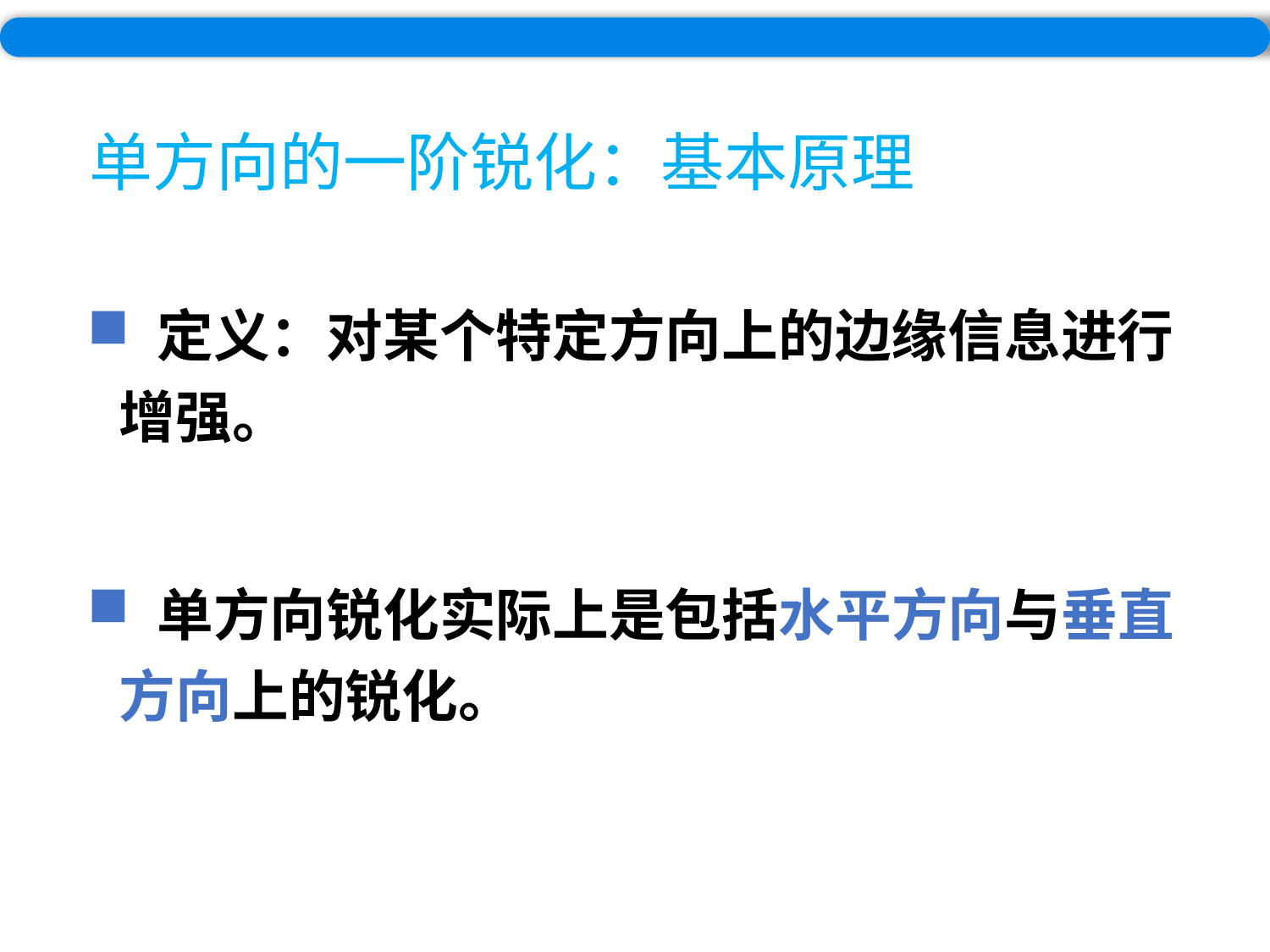

# 单方向的一阶锐化：基本原理
 定义：对某个特定方向上的边缘信息进行增强。

 单方向锐化实际上是包括水平方向与垂直方向上的锐化。